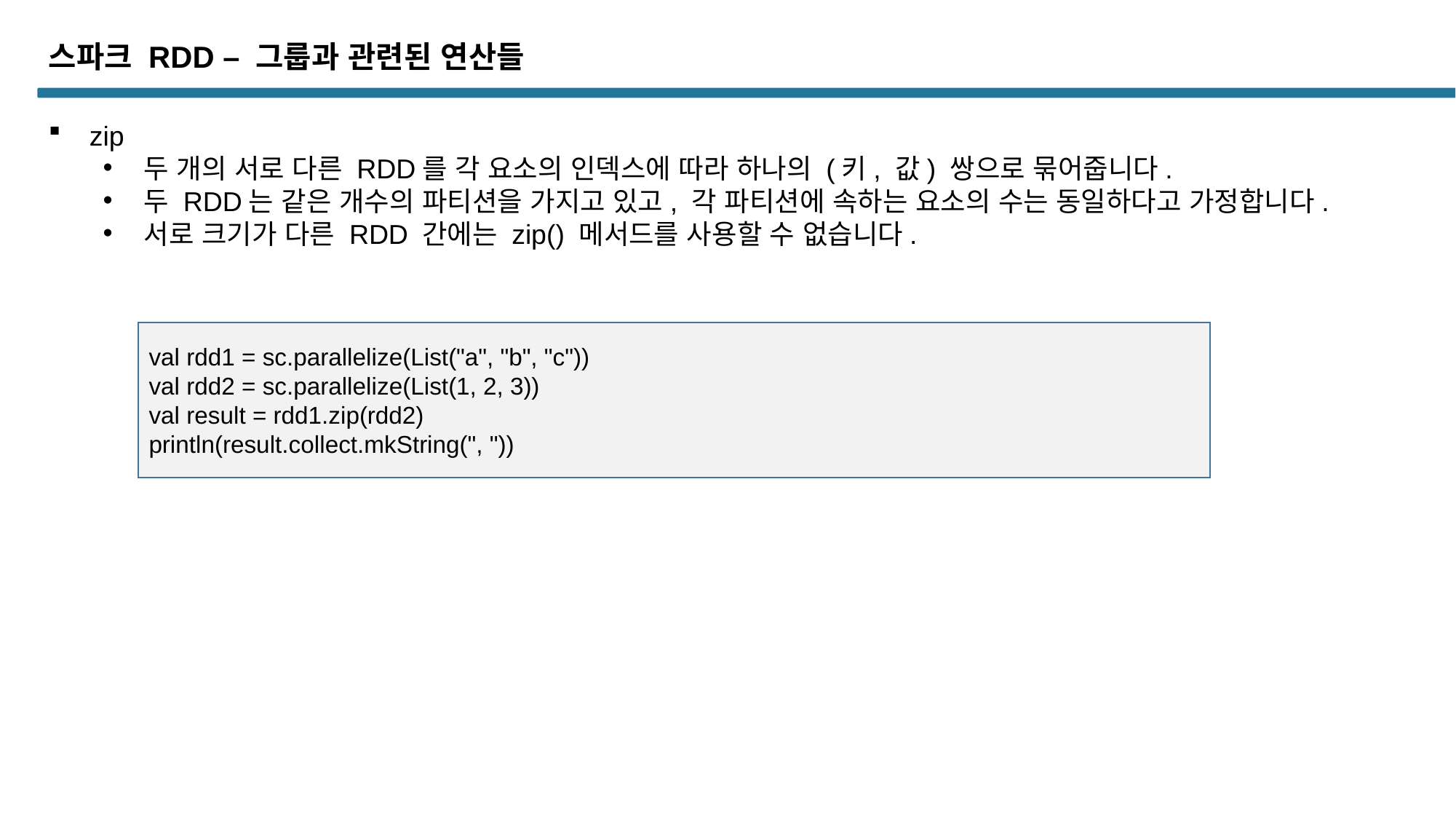

스파크 RDD – 그룹과 관련된 연산들
zip
두 개의 서로 다른 RDD를 각 요소의 인덱스에 따라 하나의 (키, 값) 쌍으로 묶어줍니다.
두 RDD는 같은 개수의 파티션을 가지고 있고, 각 파티션에 속하는 요소의 수는 동일하다고 가정합니다.
서로 크기가 다른 RDD 간에는 zip() 메서드를 사용할 수 없습니다.

val rdd1 = sc.parallelize(List("a", "b", "c"))
val rdd2 = sc.parallelize(List(1, 2, 3))
val result = rdd1.zip(rdd2)
println(result.collect.mkString(", "))